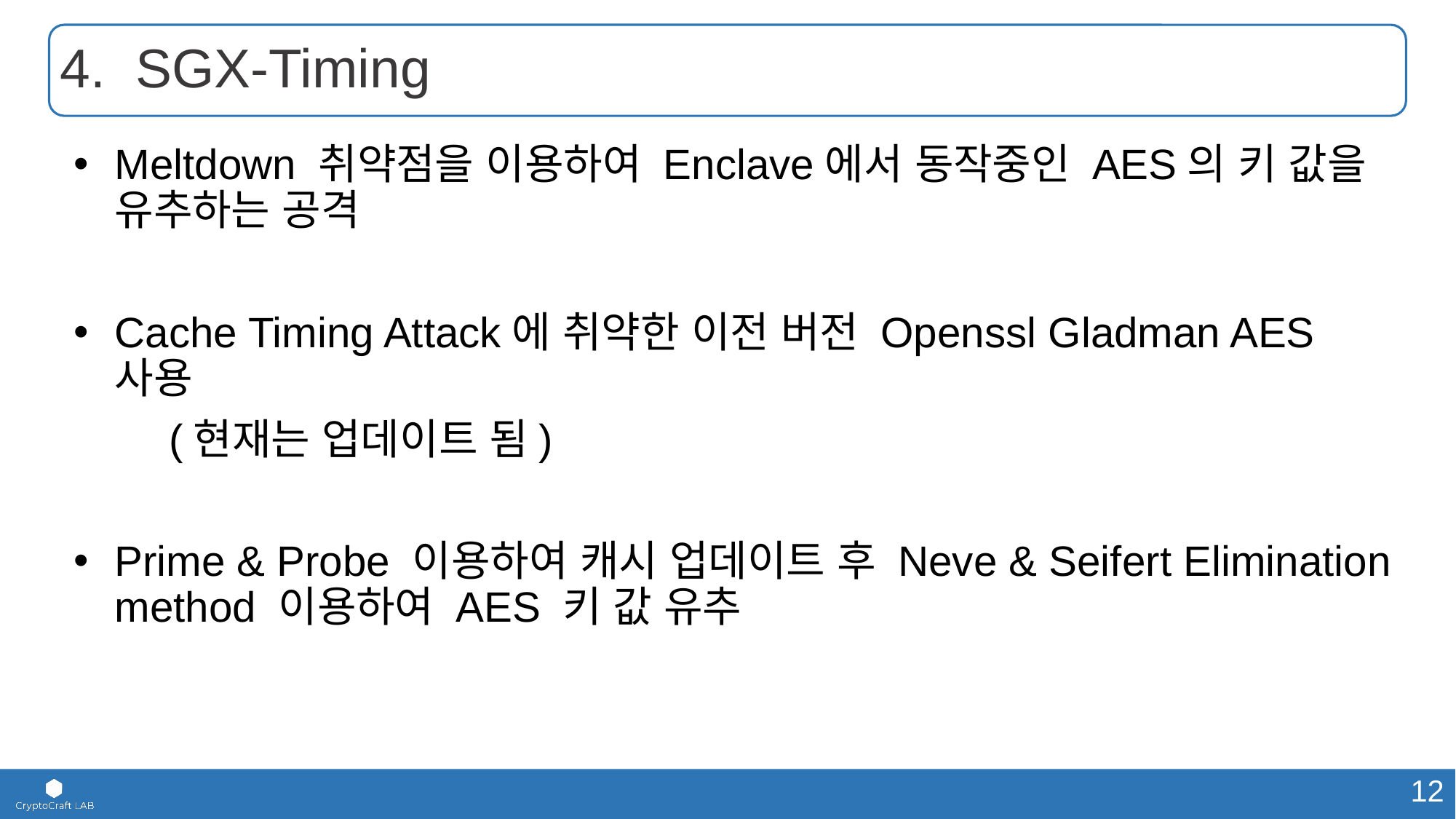

# 4.  SGX-Timing
Meltdown 취약점을 이용하여 Enclave에서 동작중인 AES의 키 값을 유추하는 공격

Cache Timing Attack에 취약한 이전 버전 Openssl Gladman AES 사용
(현재는 업데이트 됨)

Prime & Probe 이용하여 캐시 업데이트 후 Neve & Seifert Elimination method 이용하여 AES 키 값 유추